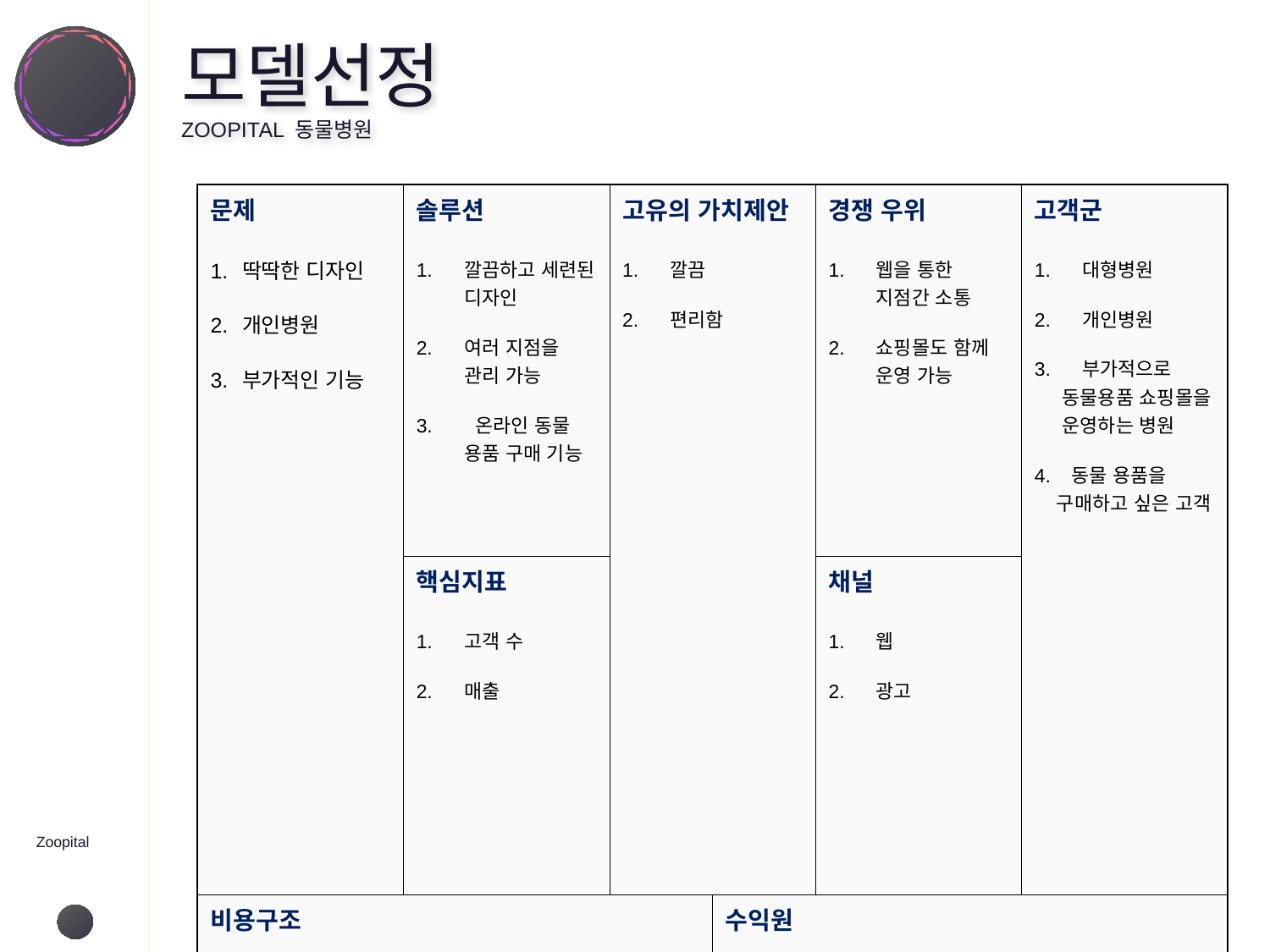

# 모델선정 ZOOPITAL 동물병원
02
| 문제 딱딱한 디자인 개인병원 부가적인 기능 | 솔루션 깔끔하고 세련된 디자인 여러 지점을 관리 가능 온라인 동물 용품 구매 기능 | 고유의 가치제안 깔끔 편리함 |  | 경쟁 우위 웹을 통한 지점간 소통 쇼핑몰도 함께 운영 가능 | 고객군 대형병원 개인병원 부가적으로 동물용품 쇼핑몰을 운영하는 병원 4. 동물 용품을 구매하고 싶은 고객 |
| --- | --- | --- | --- | --- | --- |
|  | 핵심지표 고객 수 매출 |  |  | 채널 웹 광고 |  |
| 비용구조 관리비 / 임대비 인건비 |  |  | 수익원 지속적인 A/S 관리 프로그램 구입 |  |  |
Zoopital
4